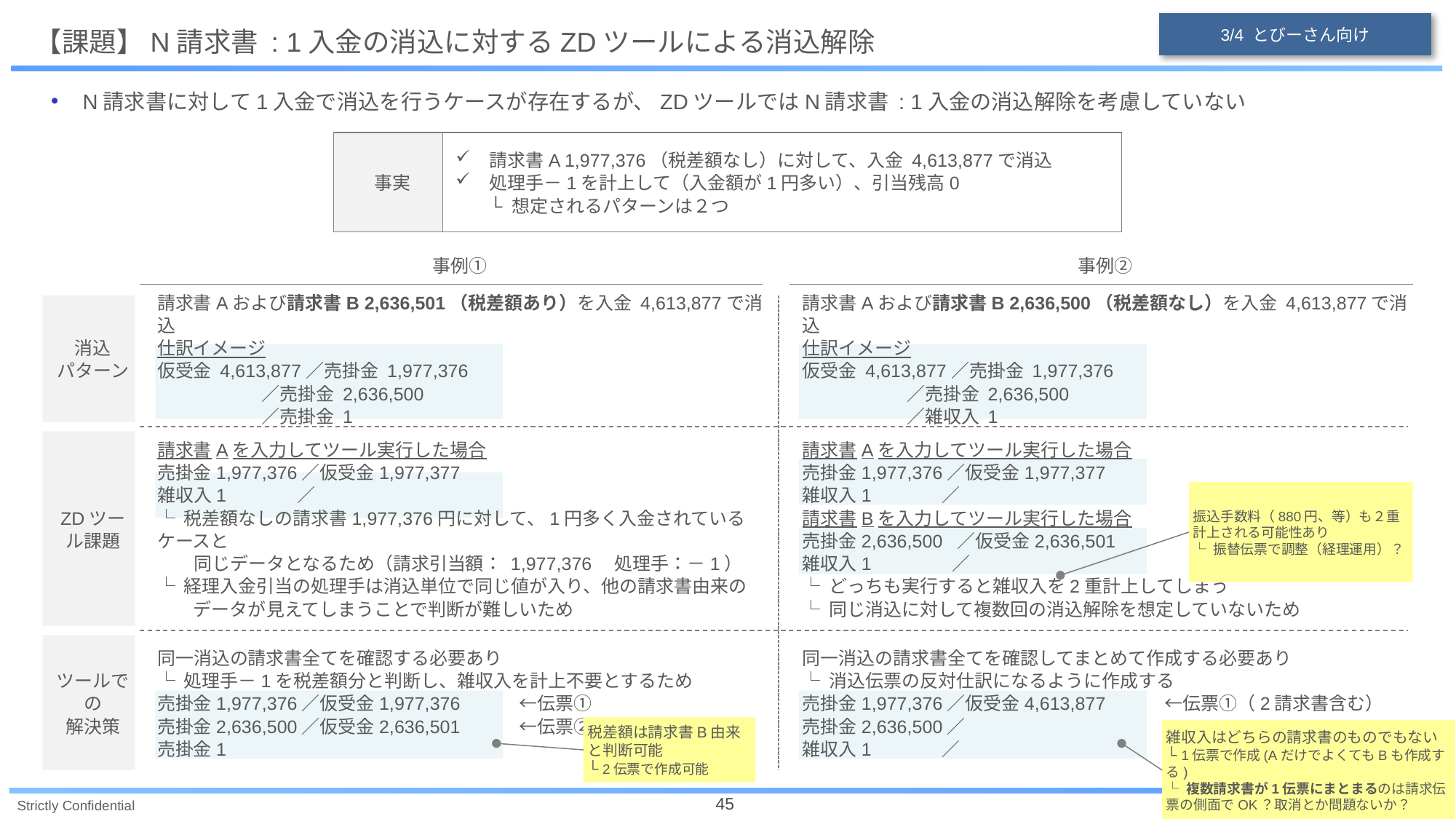

3/4 とびーさん向け
# 【課題】N請求書 : 1入金の消込に対するZDツールによる消込解除
N請求書に対して1入金で消込を行うケースが存在するが、ZDツールではN請求書 : 1入金の消込解除を考慮していない
事実
請求書A 1,977,376（税差額なし）に対して、入金 4,613,877で消込
処理手－1を計上して（入金額が1円多い）、引当残高0
└ 想定されるパターンは２つ
事例①
事例②
消込
パターン
ZDツール課題
ツールでの
解決策
請求書Aおよび請求書B 2,636,501（税差額あり）を入金 4,613,877で消込
仕訳イメージ
仮受金 4,613,877／売掛金 1,977,376
                         ／売掛金 2,636,500
                         ／売掛金 1
請求書Aおよび請求書B 2,636,500（税差額なし）を入金 4,613,877で消込
仕訳イメージ
仮受金 4,613,877／売掛金 1,977,376
                         ／売掛金 2,636,500
                         ／雑収入 1

請求書Aを入力してツール実行した場合
売掛金1,977,376／仮受金1,977,377
雑収入1             ／
└ 税差額なしの請求書1,977,376円に対して、1円多く入金されているケースと
　　同じデータとなるため（請求引当額： 1,977,376　処理手：－1）
└ 経理入金引当の処理手は消込単位で同じ値が入り、他の請求書由来の
　　データが見えてしまうことで判断が難しいため
請求書Aを入力してツール実行した場合
売掛金1,977,376／仮受金1,977,377
雑収入1             ／
請求書Bを入力してツール実行した場合
売掛金2,636,500  ／仮受金2,636,501
雑収入1               ／
└ どっちも実行すると雑収入を2重計上してしまう
└ 同じ消込に対して複数回の消込解除を想定していないため

振込手数料（880円、等）も２重計上される可能性あり
└ 振替伝票で調整（経理運用）？

同一消込の請求書全てを確認する必要あり
└ 処理手－1を税差額分と判断し、雑収入を計上不要とするため
売掛金1,977,376／仮受金1,977,376　　　←伝票①
売掛金2,636,500／仮受金2,636,501　　　←伝票②
売掛金1
同一消込の請求書全てを確認してまとめて作成する必要あり
└ 消込伝票の反対仕訳になるように作成する
売掛金1,977,376／仮受金4,613,877　　　←伝票①（2請求書含む）
売掛金2,636,500／
雑収入1             ／

税差額は請求書B由来と判断可能
└ 2伝票で作成可能
雑収入はどちらの請求書のものでもない
└ 1伝票で作成(AだけでよくてもBも作成する)
└ 複数請求書が1伝票にまとまるのは請求伝票の側面でOK？取消とか問題ないか？
45